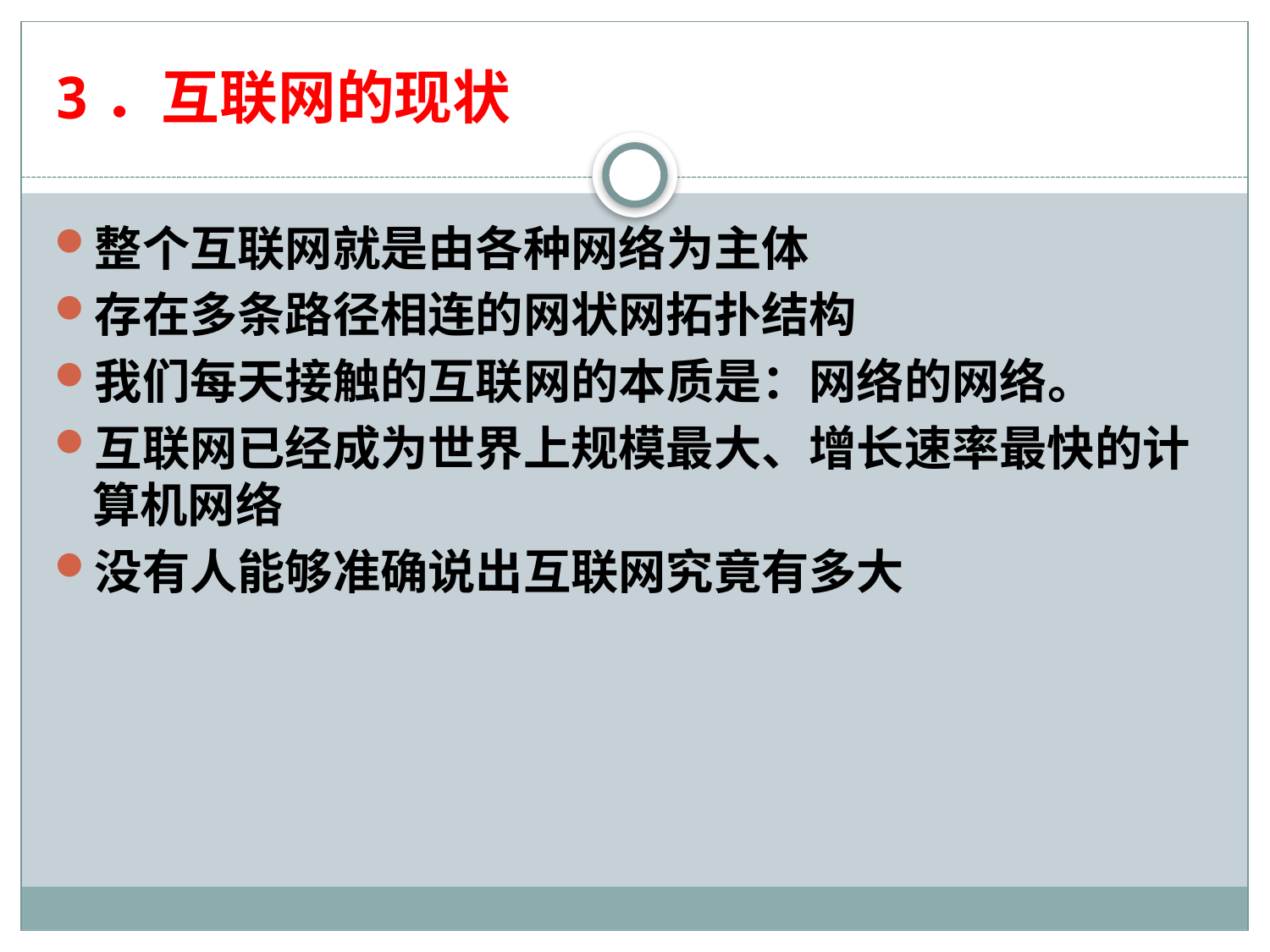

# 3．互联网的现状
整个互联网就是由各种网络为主体
存在多条路径相连的网状网拓扑结构
我们每天接触的互联网的本质是：网络的网络。
互联网已经成为世界上规模最大、增长速率最快的计算机网络
没有人能够准确说出互联网究竟有多大